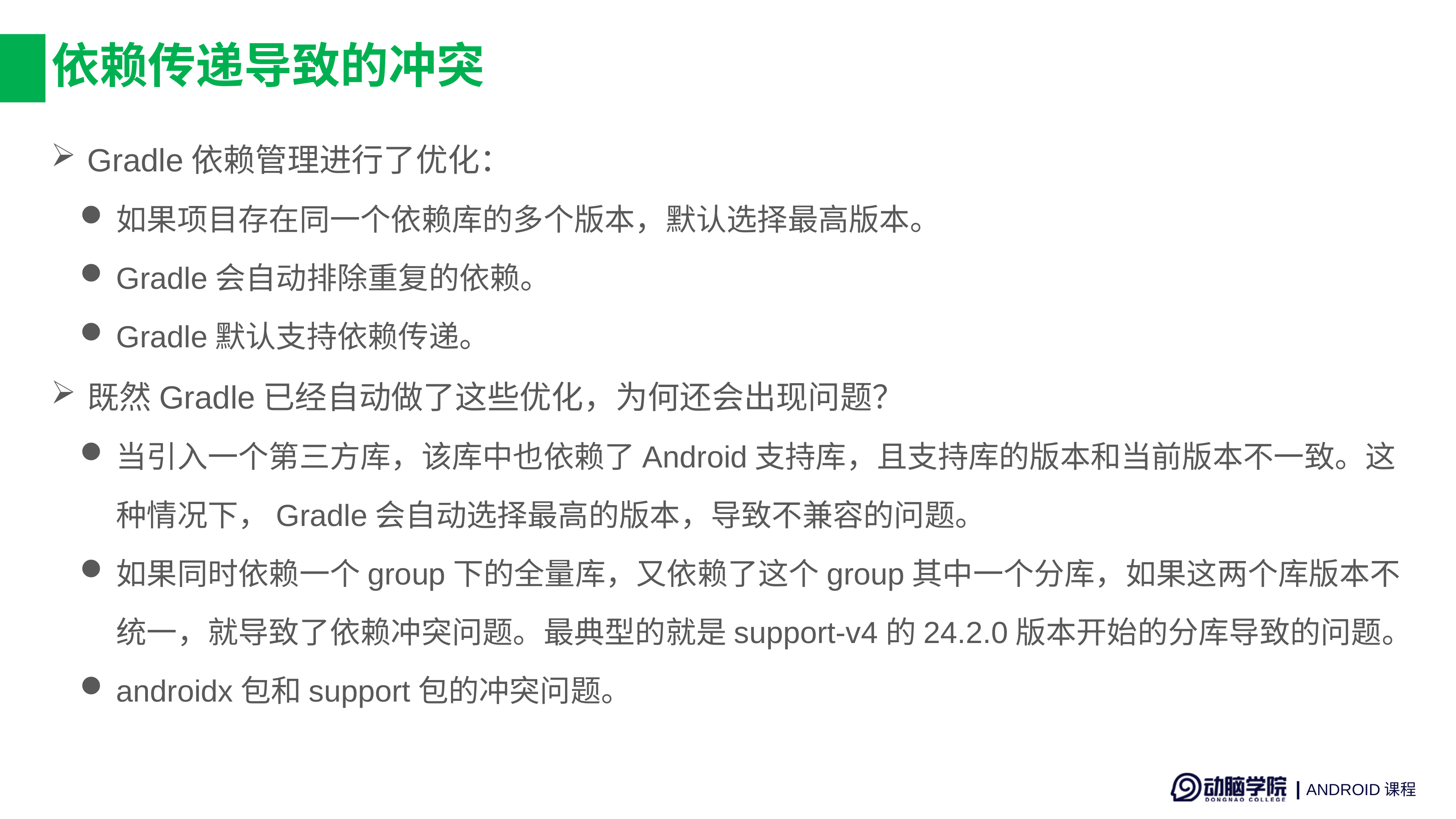

# 依赖传递导致的冲突
Gradle依赖管理进行了优化：
如果项目存在同一个依赖库的多个版本，默认选择最高版本。
Gradle会自动排除重复的依赖。
Gradle默认支持依赖传递。
既然Gradle已经自动做了这些优化，为何还会出现问题？
当引入一个第三方库，该库中也依赖了Android支持库，且支持库的版本和当前版本不一致。这种情况下，Gradle会自动选择最高的版本，导致不兼容的问题。
如果同时依赖一个group下的全量库，又依赖了这个group其中一个分库，如果这两个库版本不统一，就导致了依赖冲突问题。最典型的就是support-v4的24.2.0版本开始的分库导致的问题。
androidx包和support包的冲突问题。